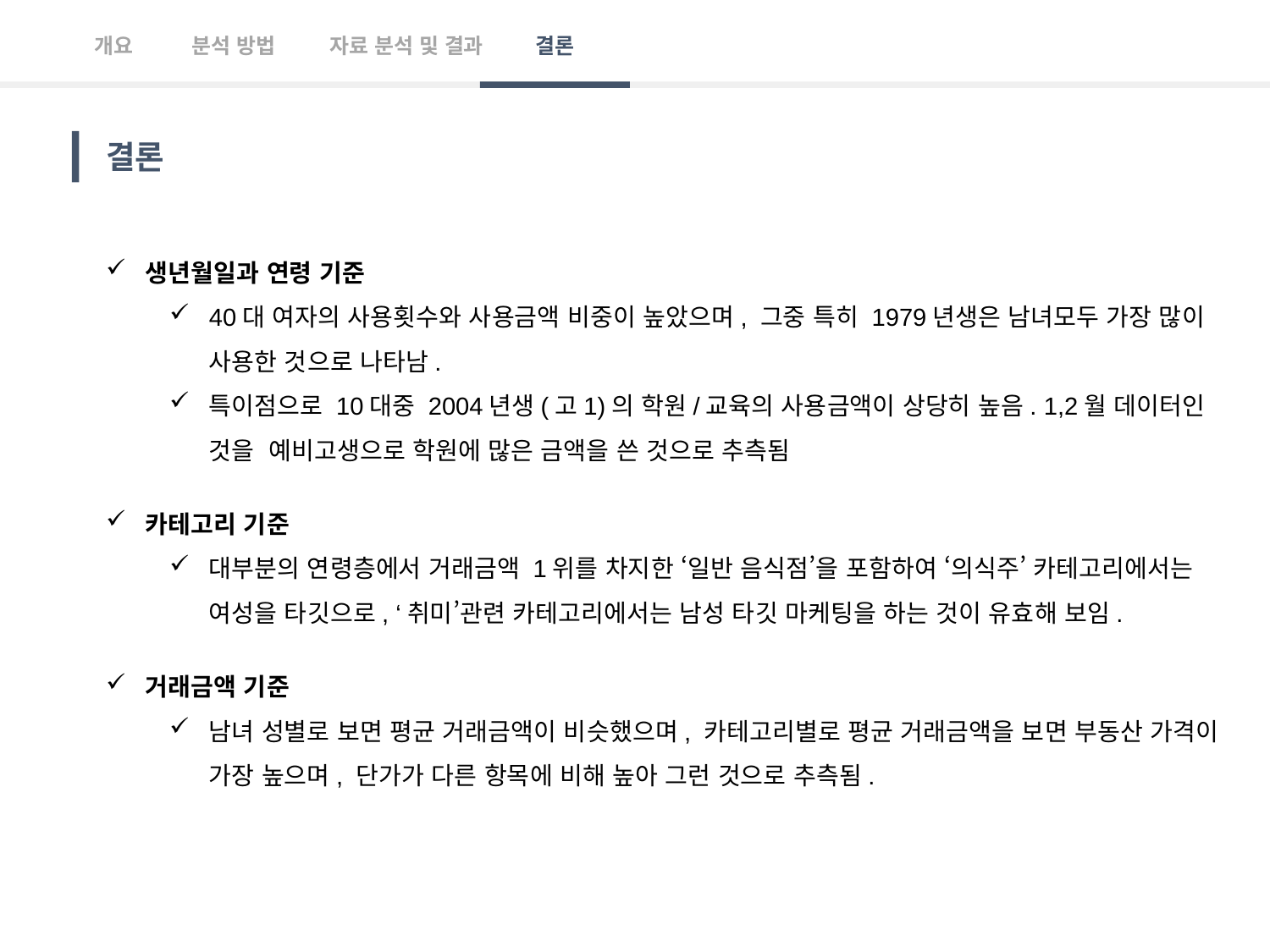

개요
분석 방법
자료 분석 및 결과
결론

결론

생년월일과 연령 기준
40대 여자의 사용횟수와 사용금액 비중이 높았으며, 그중 특히 1979년생은 남녀모두 가장 많이 사용한 것으로 나타남.
특이점으로 10대중 2004년생(고1)의 학원/교육의 사용금액이 상당히 높음. 1,2월 데이터인 것을  예비고생으로 학원에 많은 금액을 쓴 것으로 추측됨
카테고리 기준
대부분의 연령층에서 거래금액 1위를 차지한 ‘일반 음식점’을 포함하여 ‘의식주’ 카테고리에서는 여성을 타깃으로, ‘취미’관련 카테고리에서는 남성 타깃 마케팅을 하는 것이 유효해 보임.
거래금액 기준
남녀 성별로 보면 평균 거래금액이 비슷했으며, 카테고리별로 평균 거래금액을 보면 부동산 가격이 가장 높으며, 단가가 다른 항목에 비해 높아 그런 것으로 추측됨.